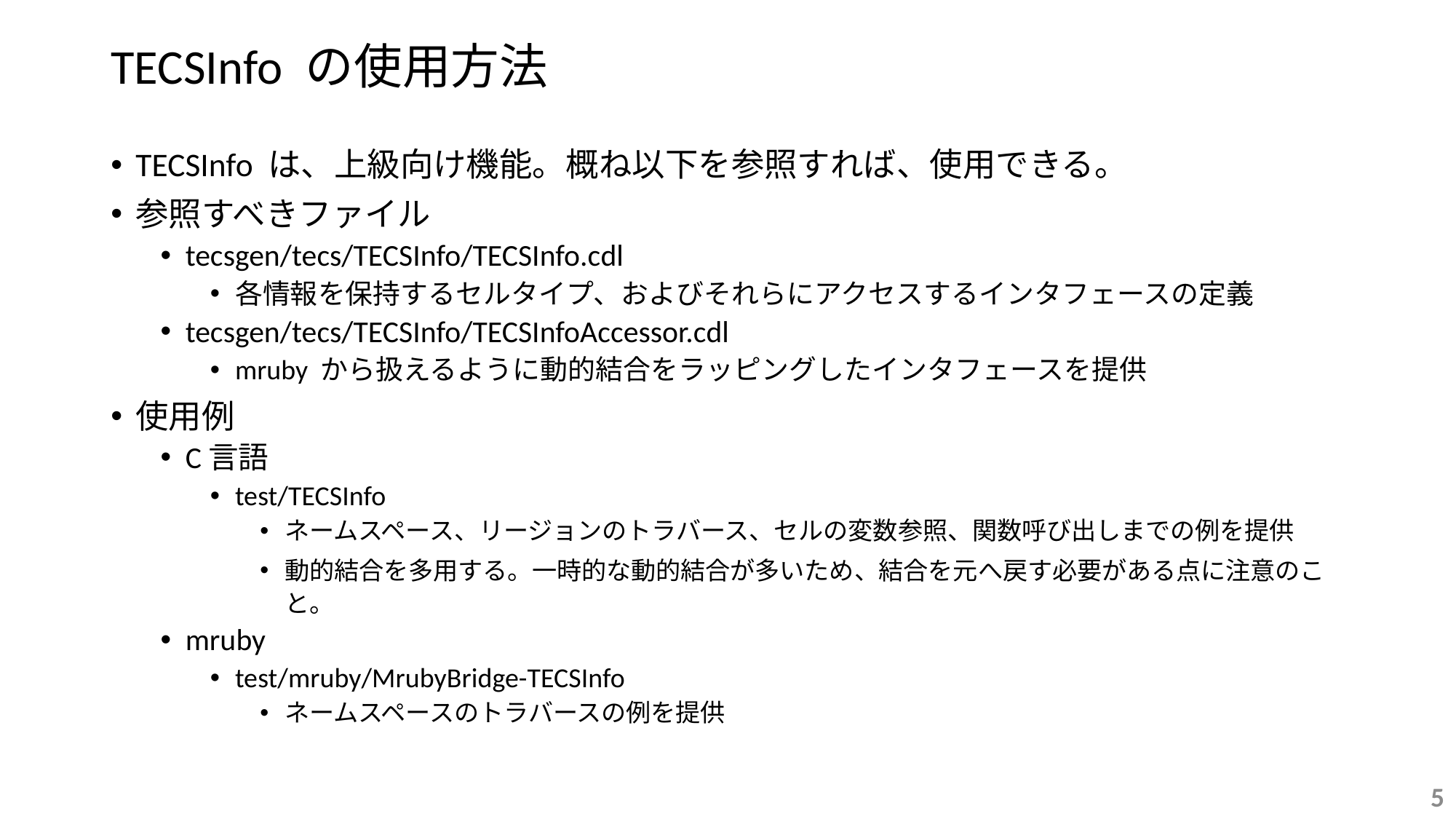

# TECSInfo の使用方法
TECSInfo は、上級向け機能。概ね以下を参照すれば、使用できる。
参照すべきファイル
tecsgen/tecs/TECSInfo/TECSInfo.cdl
各情報を保持するセルタイプ、およびそれらにアクセスするインタフェースの定義
tecsgen/tecs/TECSInfo/TECSInfoAccessor.cdl
mruby から扱えるように動的結合をラッピングしたインタフェースを提供
使用例
C言語
test/TECSInfo
ネームスペース、リージョンのトラバース、セルの変数参照、関数呼び出しまでの例を提供
動的結合を多用する。一時的な動的結合が多いため、結合を元へ戻す必要がある点に注意のこと。
mruby
test/mruby/MrubyBridge-TECSInfo
ネームスペースのトラバースの例を提供
5